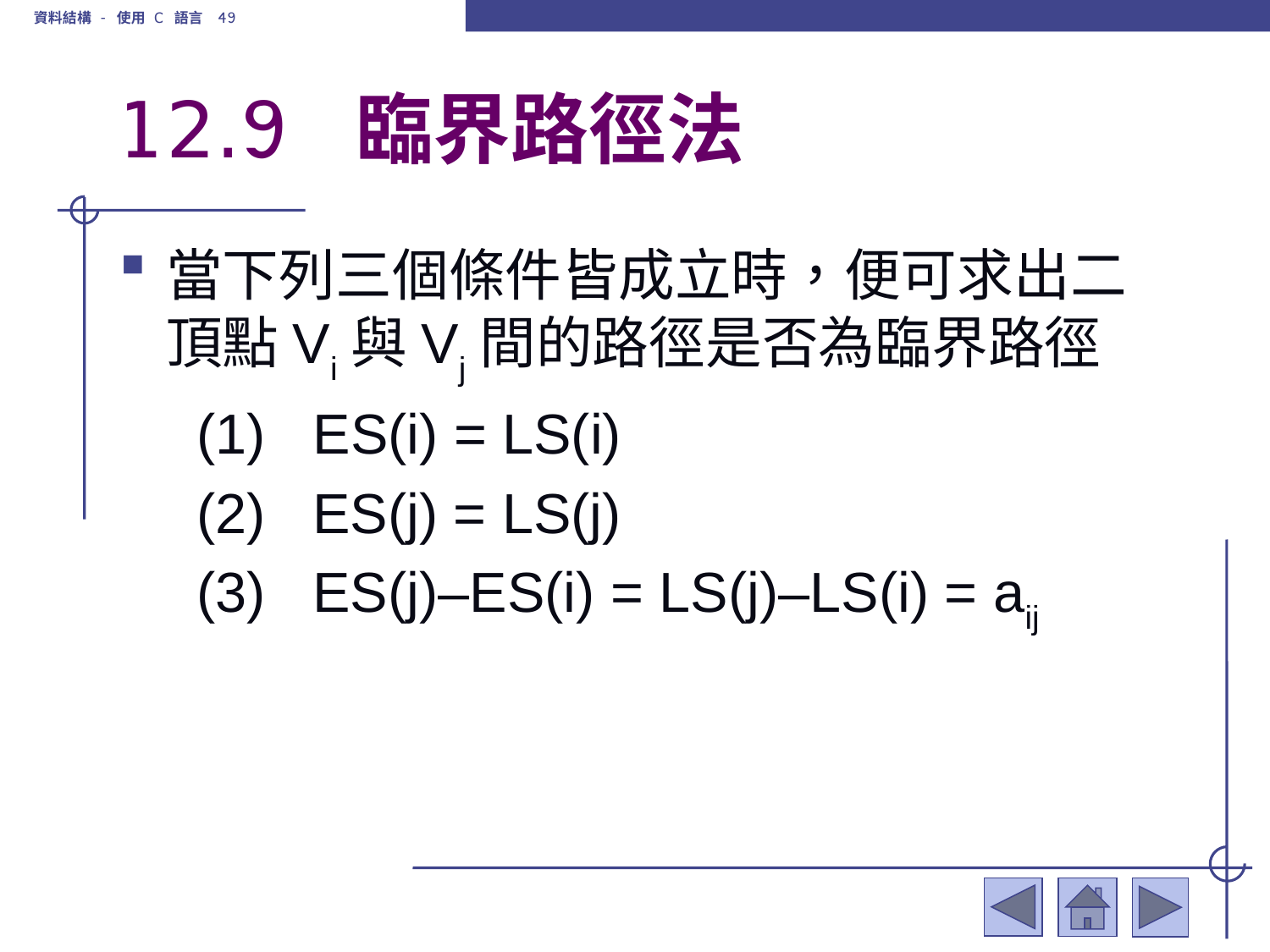

資料結構 - 使用 C 語言   49
# 12.9  臨界路徑法
當下列三個條件皆成立時，便可求出二頂點Vi與Vj間的路徑是否為臨界路徑
     (1)   ES(i) = LS(i)
     (2)   ES(j) = LS(j)
     (3)   ES(j)–ES(i) = LS(j)–LS(i) = aij